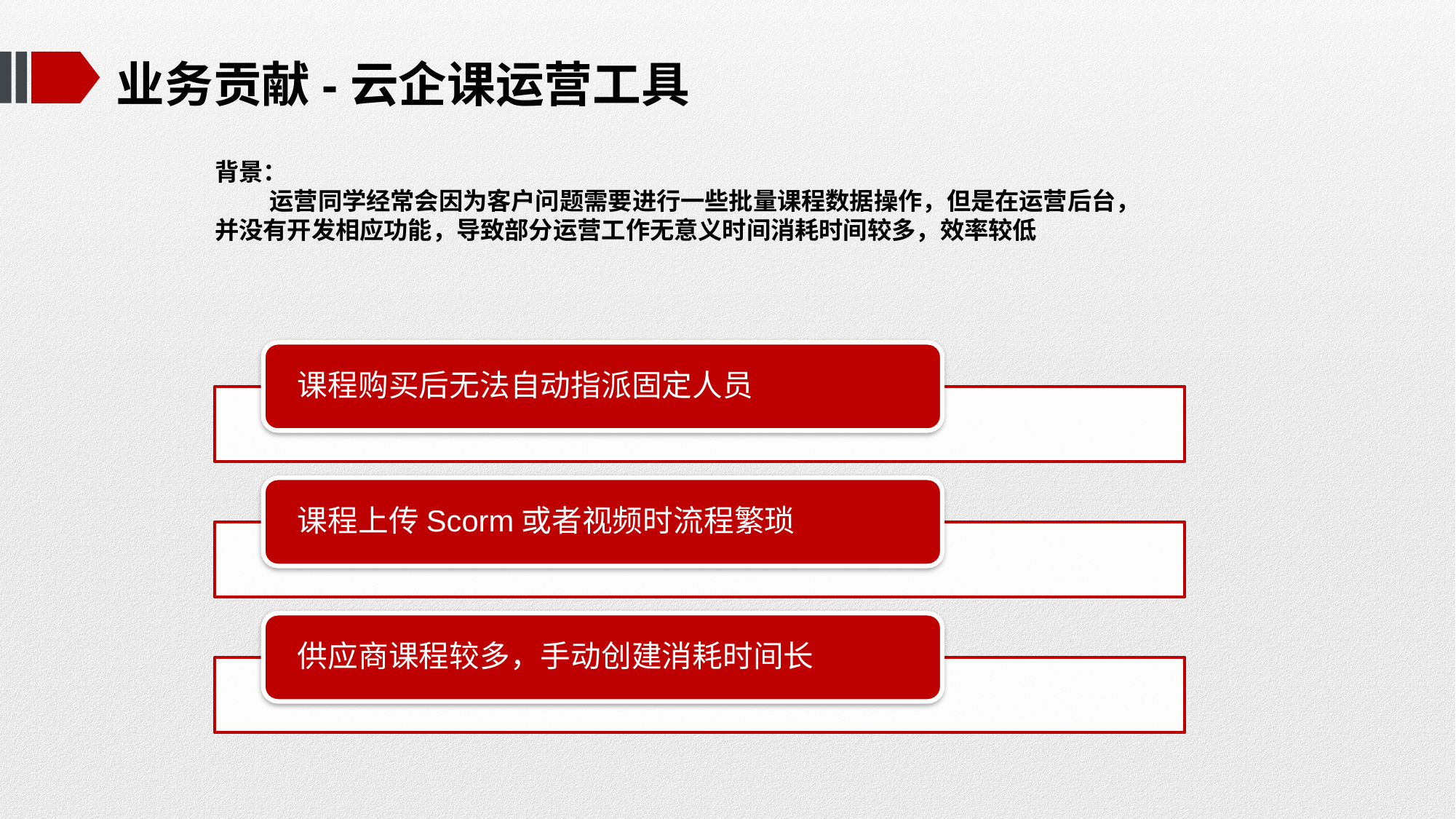

# 业务贡献-云企课运营工具
背景：
         运营同学经常会因为客户问题需要进行一些批量课程数据操作，但是在运营后台，并没有开发相应功能，导致部分运营工作无意义时间消耗时间较多，效率较低
课程购买后无法自动指派固定人员
课程上传Scorm或者视频时流程繁琐
供应商课程较多，手动创建消耗时间长